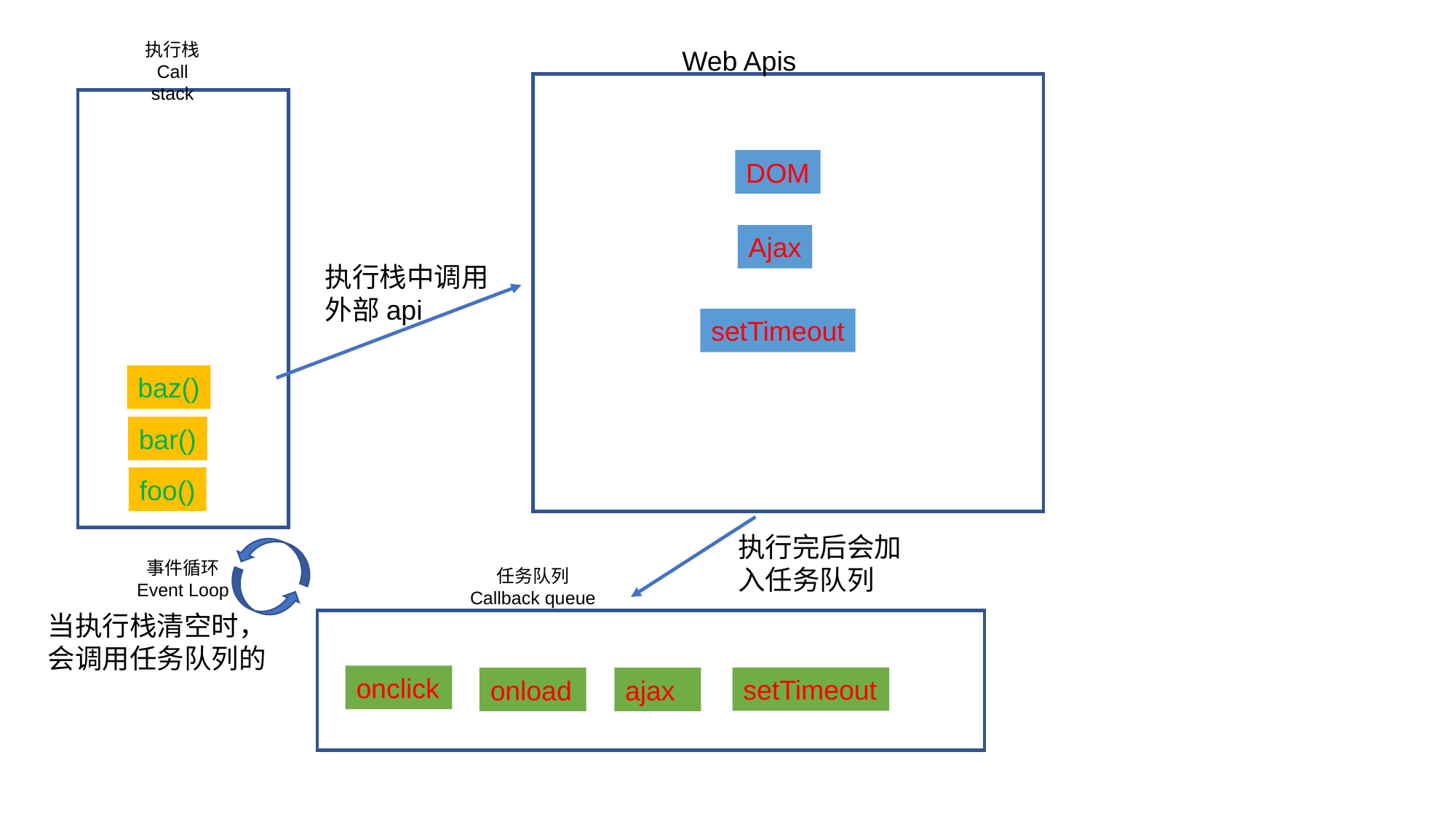

执行栈
Call stack
Web Apis

DOM
Ajax
执行栈中调用外部api
setTimeout
baz()
bar()
foo()
执行完后会加入任务队列

事件循环
Event Loop
任务队列
Callback queue

当执行栈清空时，会调用任务队列的

onclick
setTimeout
onload
ajax